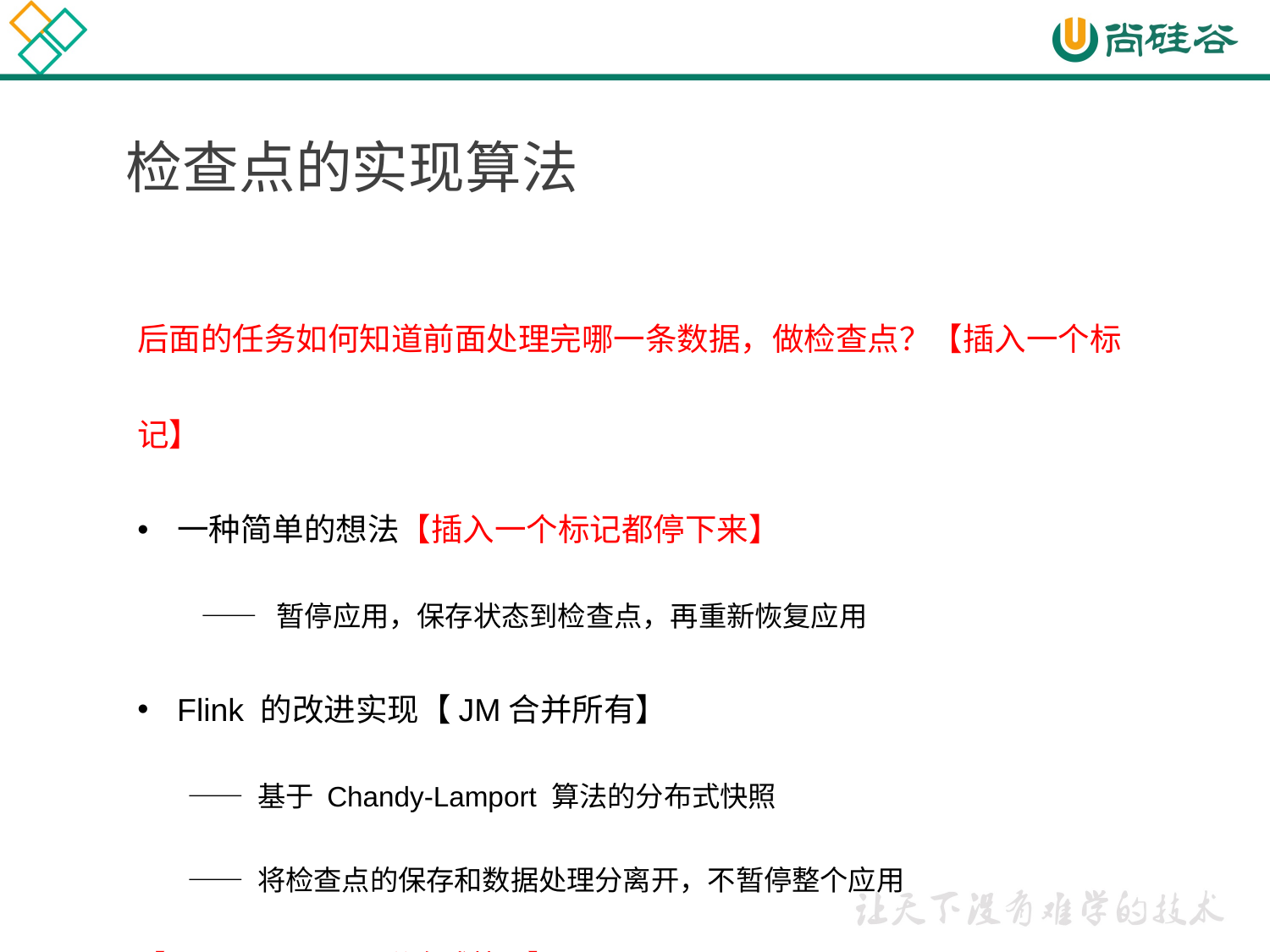

检查点的实现算法
后面的任务如何知道前面处理完哪一条数据，做检查点？【插入一个标记】
一种简单的想法【插入一个标记都停下来】
——  暂停应用，保存状态到检查点，再重新恢复应用
Flink 的改进实现【JM合并所有】
        —— 基于 Chandy-Lamport 算法的分布式快照
        —— 将检查点的保存和数据处理分离开，不暂停整个应用
【Chandy Lamport分布式快照】